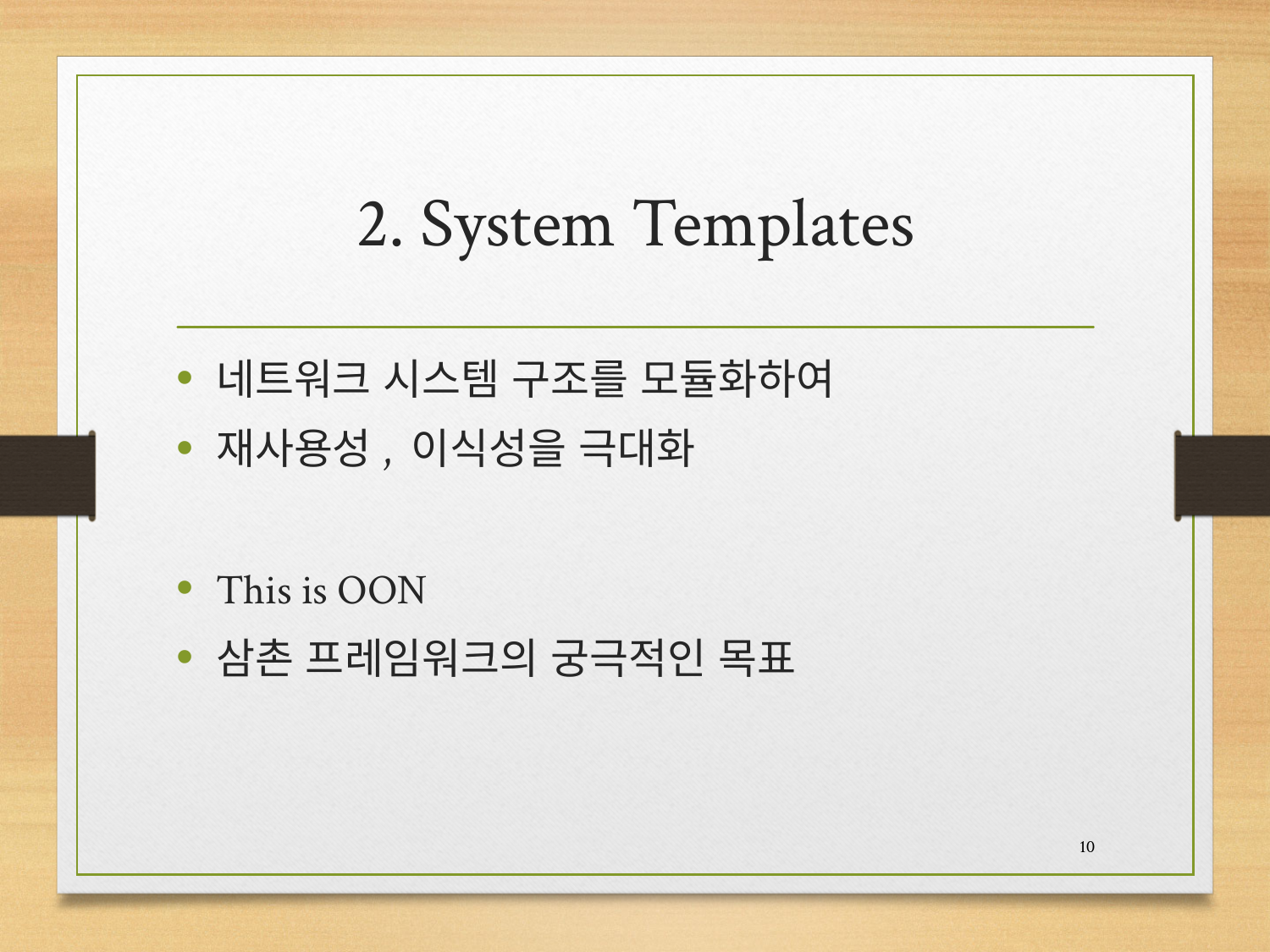

# 2. System Templates
네트워크 시스템 구조를 모듈화하여
재사용성, 이식성을 극대화

This is OON
삼촌 프레임워크의 궁극적인 목표
10